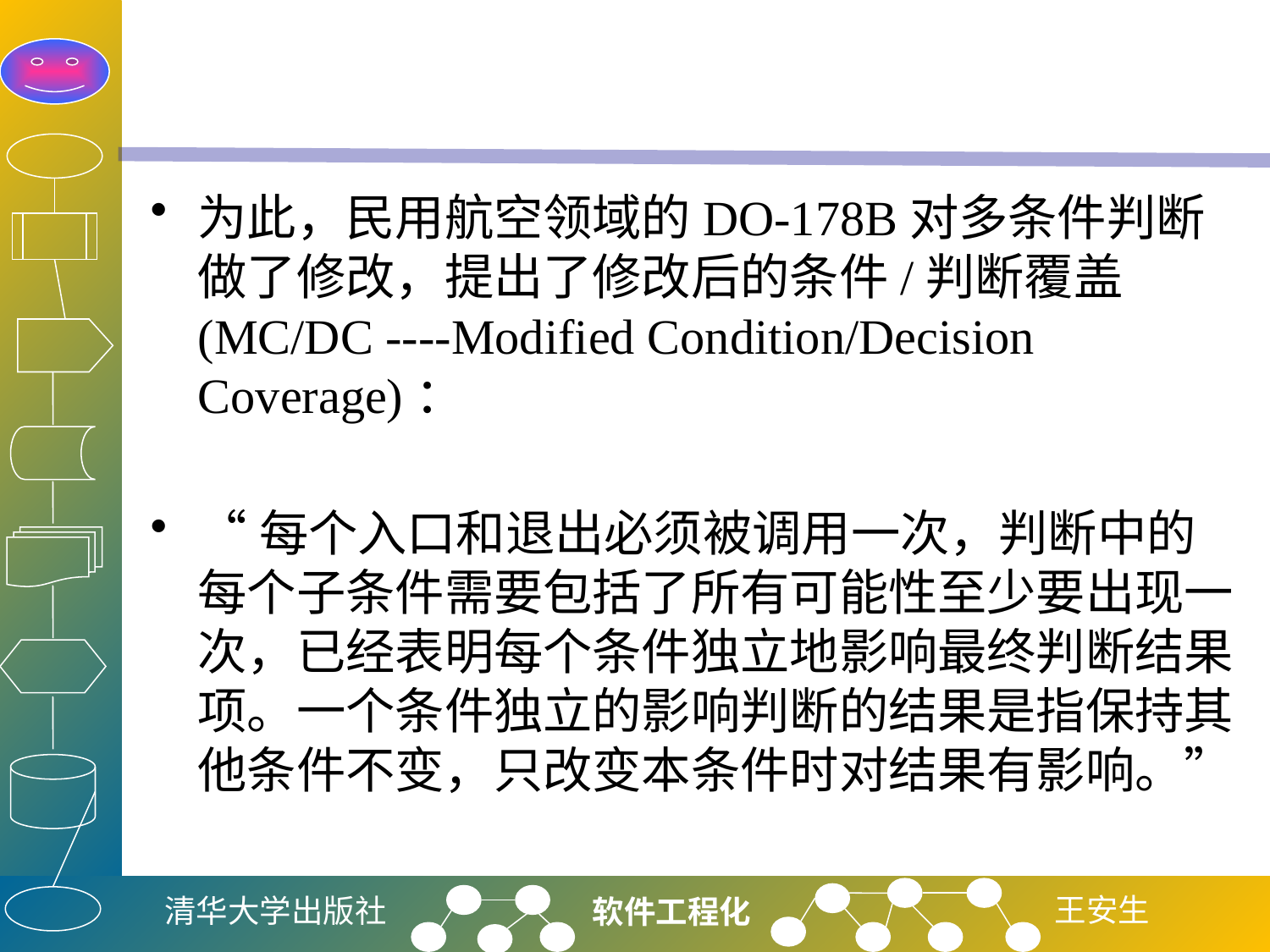

#
为此，民用航空领域的DO-178B对多条件判断做了修改，提出了修改后的条件/判断覆盖(MC/DC ----Modified Condition/Decision Coverage)：

“每个入口和退出必须被调用一次，判断中的每个子条件需要包括了所有可能性至少要出现一次，已经表明每个条件独立地影响最终判断结果项。一个条件独立的影响判断的结果是指保持其他条件不变，只改变本条件时对结果有影响。”